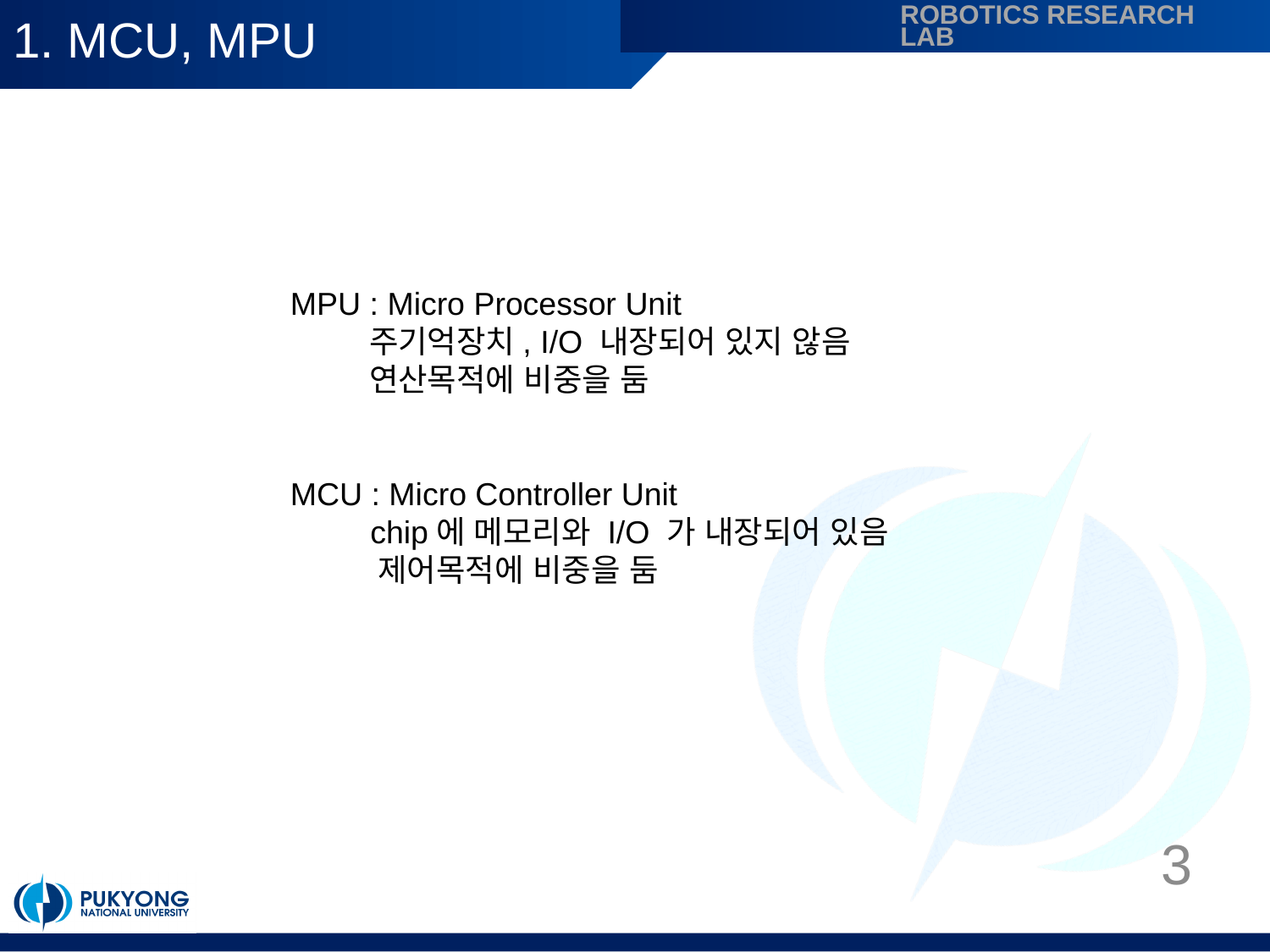

# 1. MCU, MPU
MPU : Micro Processor Unit
        주기억장치, I/O 내장되어 있지 않음
        연산목적에 비중을 둠

MCU : Micro Controller Unit
         chip에 메모리와 I/O 가 내장되어 있음
         제어목적에 비중을 둠
3